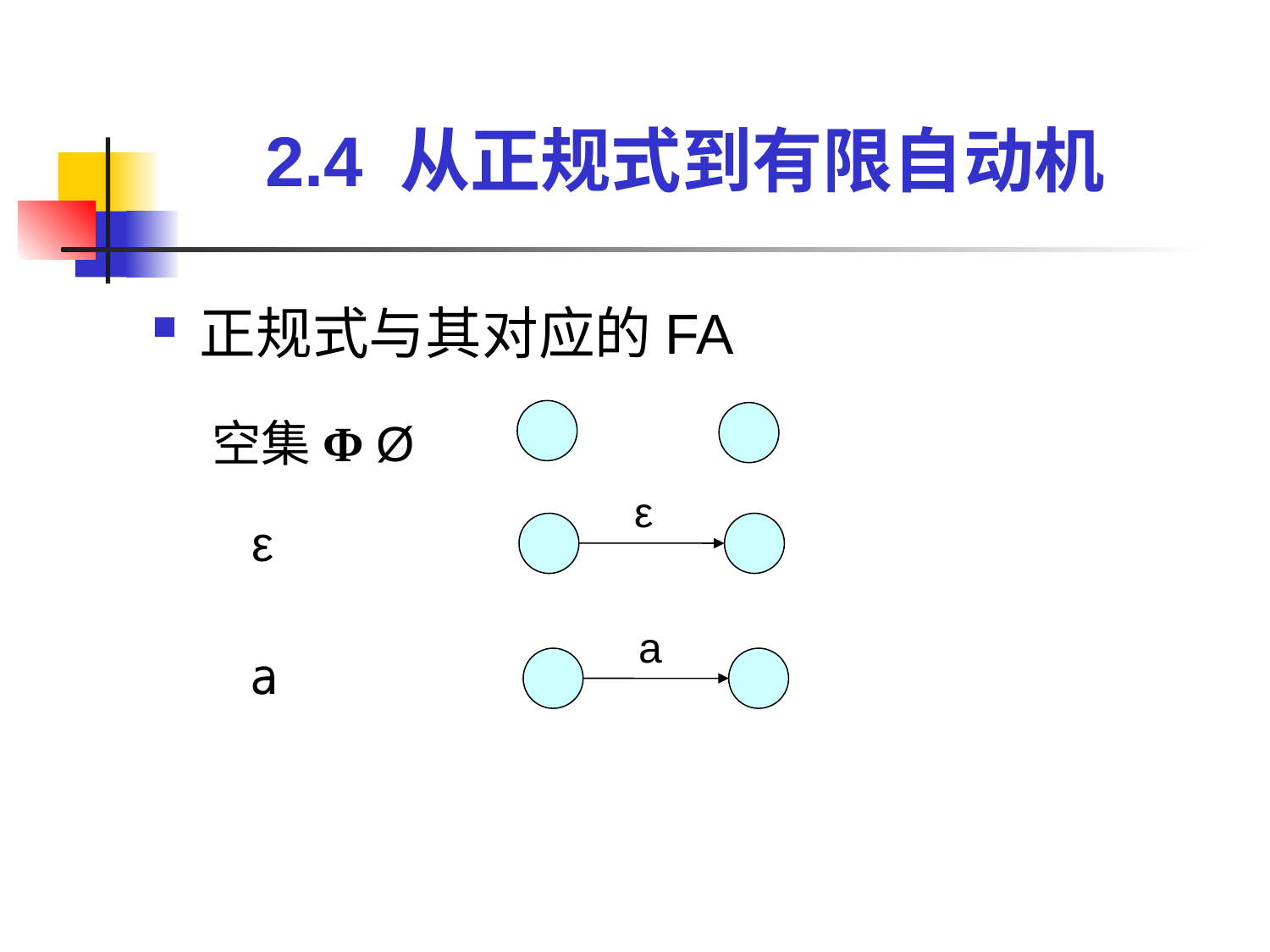

2.4 从正规式到有限自动机
正规式与其对应的FA

空集Φ Ø
ε
ε

a
a